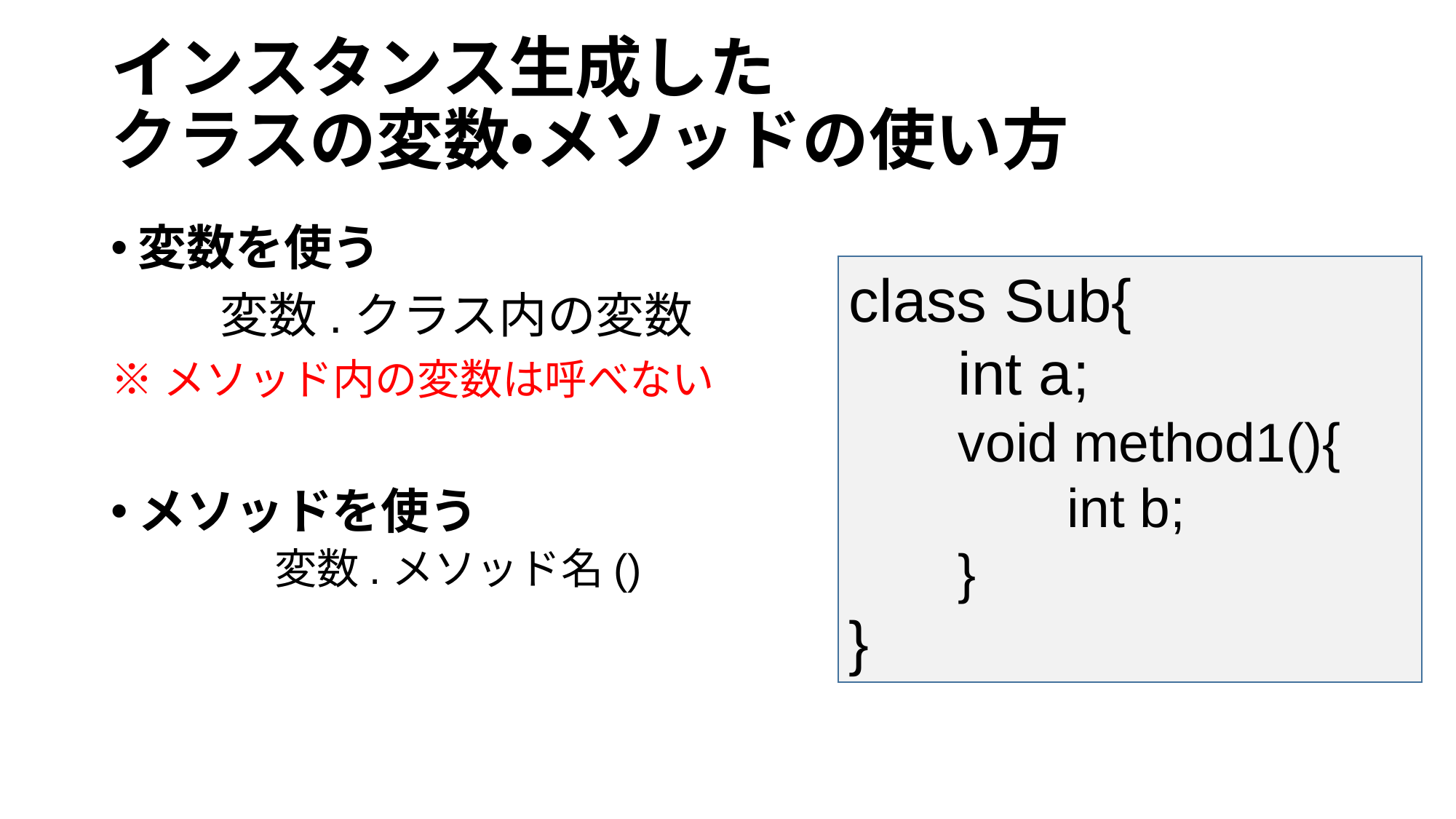

# インスタンス生成した クラスの変数・メソッドの使い方
変数を使う
	変数.クラス内の変数
※メソッド内の変数は呼べない

メソッドを使う
	変数.メソッド名()
class Sub{
	int a;
	void method1(){
		int b;
	}
}